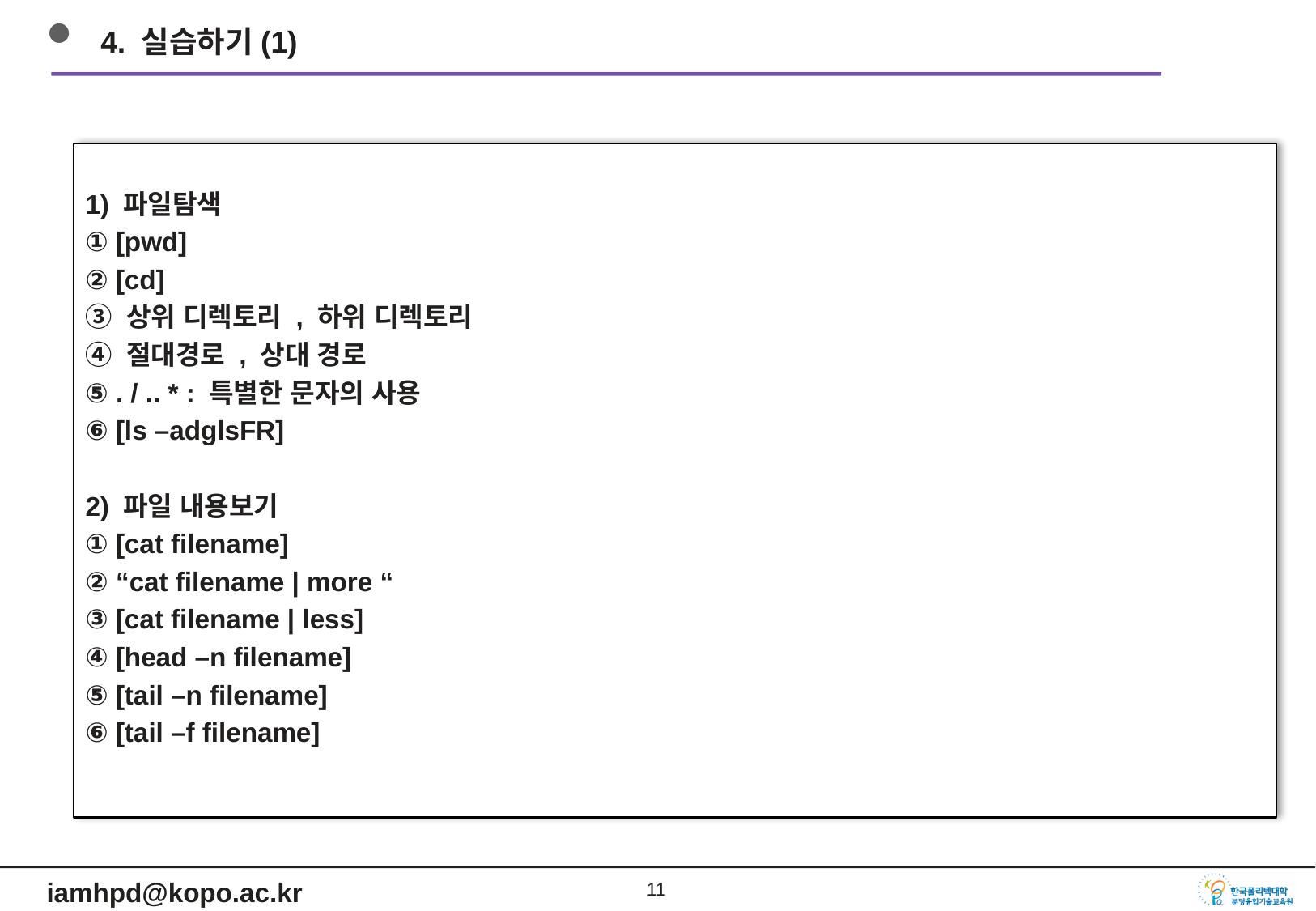

4. 실습하기(1)

1) 파일탐색
① [pwd]
② [cd]
③ 상위 디렉토리 , 하위 디렉토리
④ 절대경로 , 상대 경로
⑤ . / .. * : 특별한 문자의 사용
⑥ [ls –adglsFR]

2) 파일 내용보기
① [cat filename]
② “cat filename | more “
③ [cat filename | less]
④ [head –n filename]
⑤ [tail –n filename]
⑥ [tail –f filename]
11